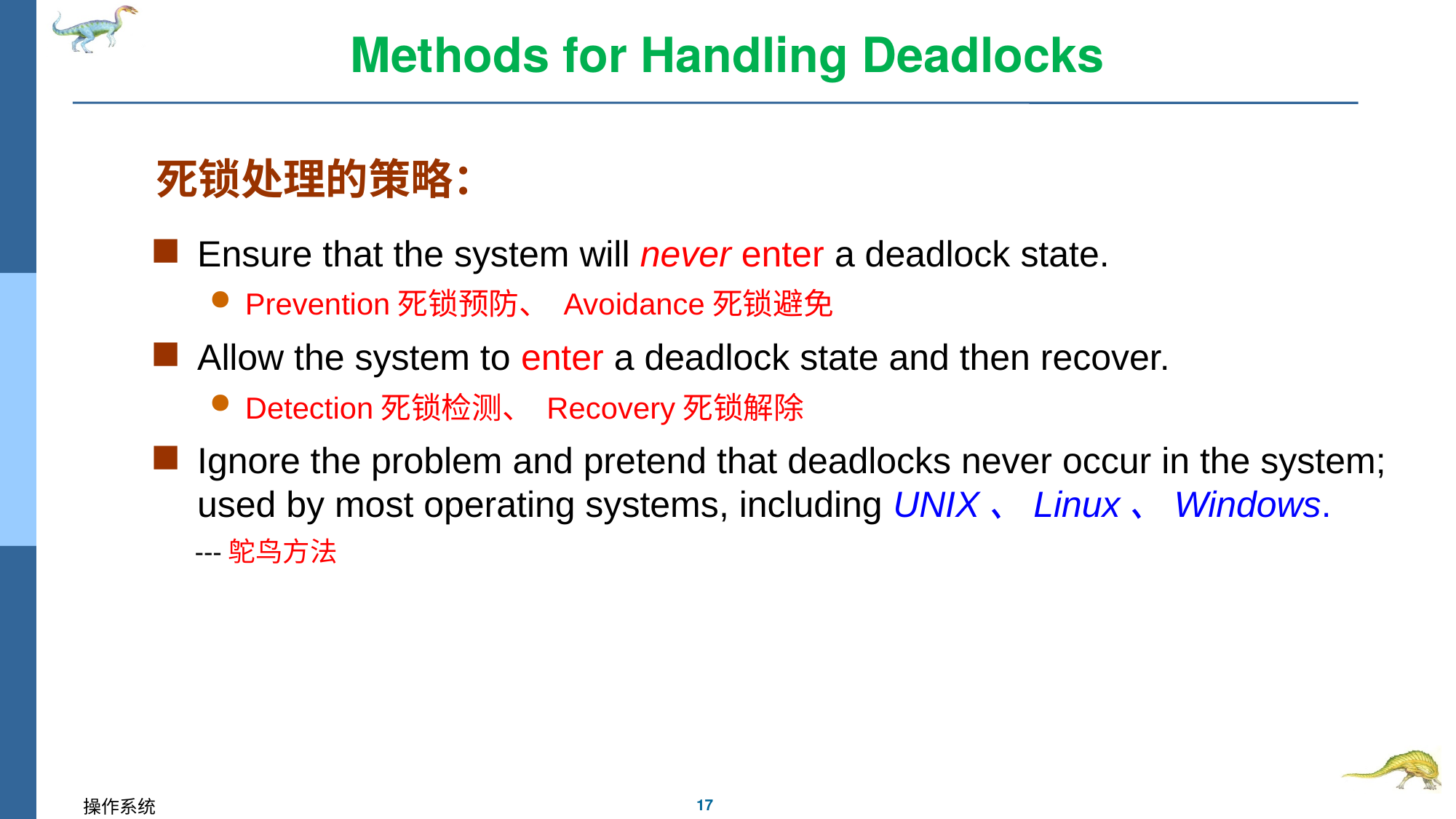

# Methods for Handling Deadlocks
死锁处理的策略：
Ensure that the system will never enter a deadlock state.
Prevention死锁预防、 Avoidance死锁避免
Allow the system to enter a deadlock state and then recover.
Detection死锁检测、 Recovery死锁解除
Ignore the problem and pretend that deadlocks never occur in the system; used by most operating systems, including UNIX、Linux、Windows.
     ---鸵鸟方法